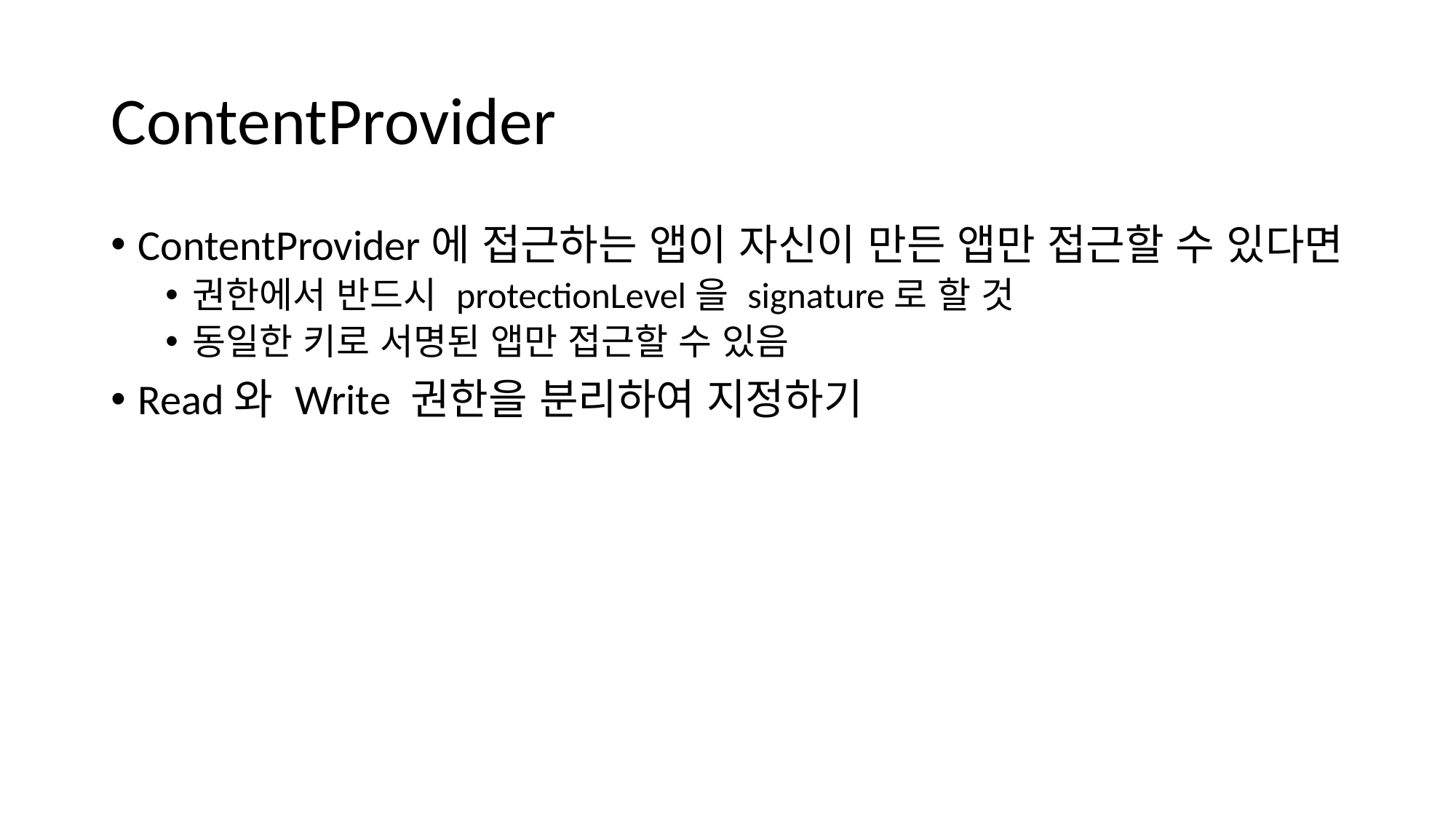

# ContentProvider
ContentProvider에 접근하는 앱이 자신이 만든 앱만 접근할 수 있다면
권한에서 반드시 protectionLevel을 signature로 할 것
동일한 키로 서명된 앱만 접근할 수 있음
Read와 Write 권한을 분리하여 지정하기